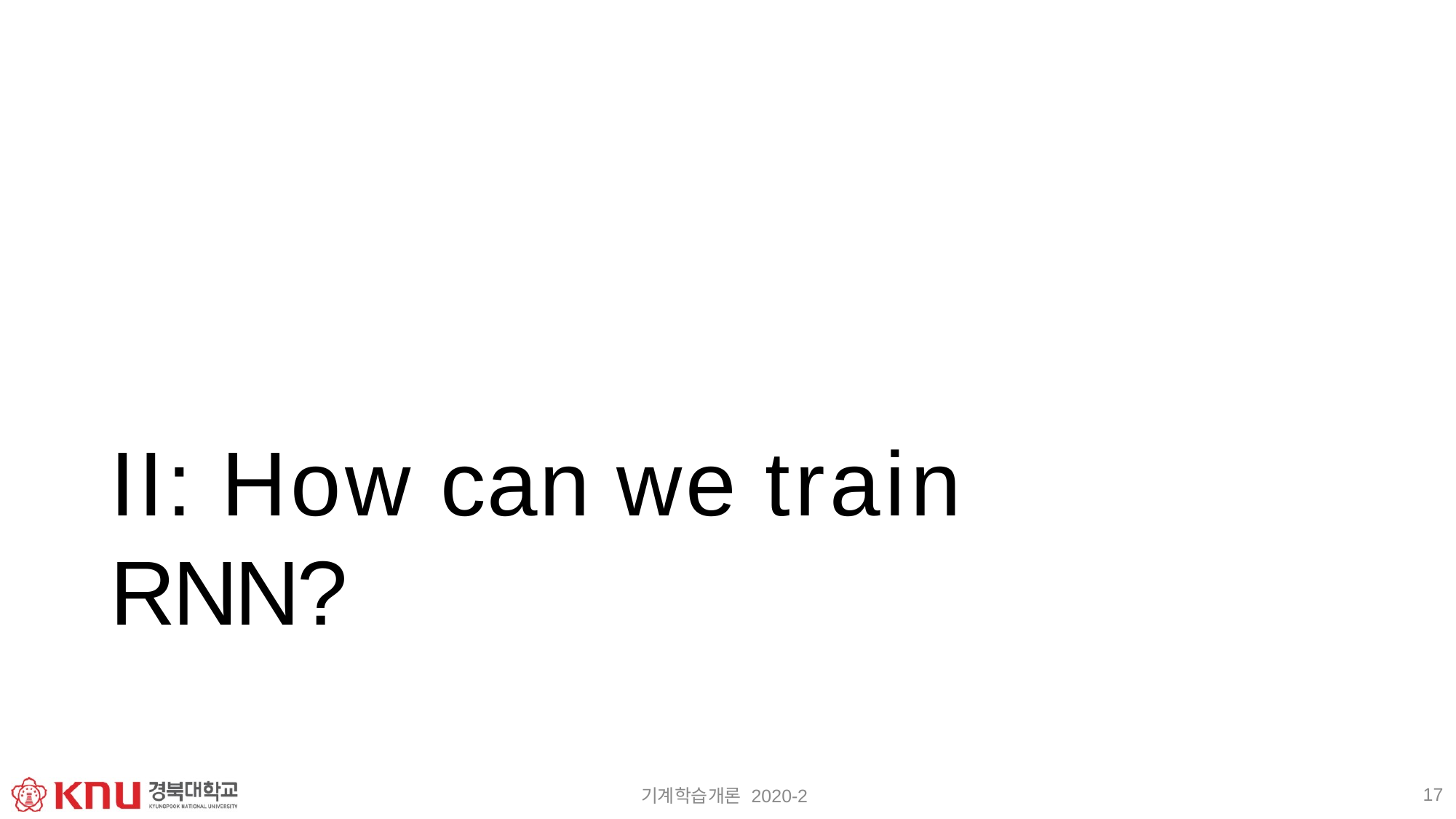

# II: How can we train RNN?
17
기계학습개론 2020-2